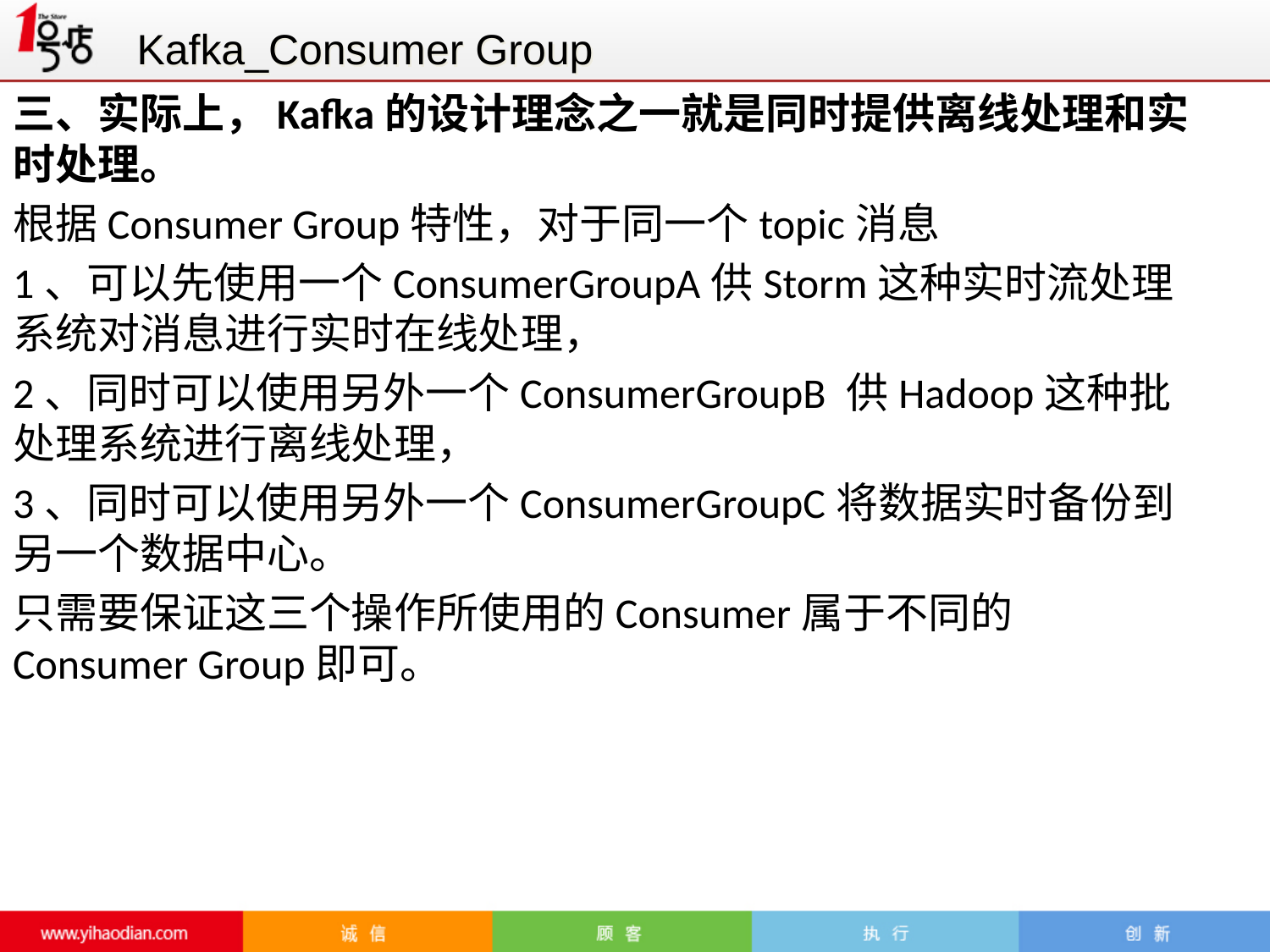

Kafka_Consumer Group
三、实际上，Kafka的设计理念之一就是同时提供离线处理和实时处理。
根据Consumer Group特性，对于同一个topic消息
1、可以先使用一个ConsumerGroupA供Storm这种实时流处理系统对消息进行实时在线处理，
2、同时可以使用另外一个ConsumerGroupB 供Hadoop这种批处理系统进行离线处理，
3、同时可以使用另外一个ConsumerGroupC将数据实时备份到另一个数据中心。
只需要保证这三个操作所使用的Consumer属于不同的Consumer Group即可。